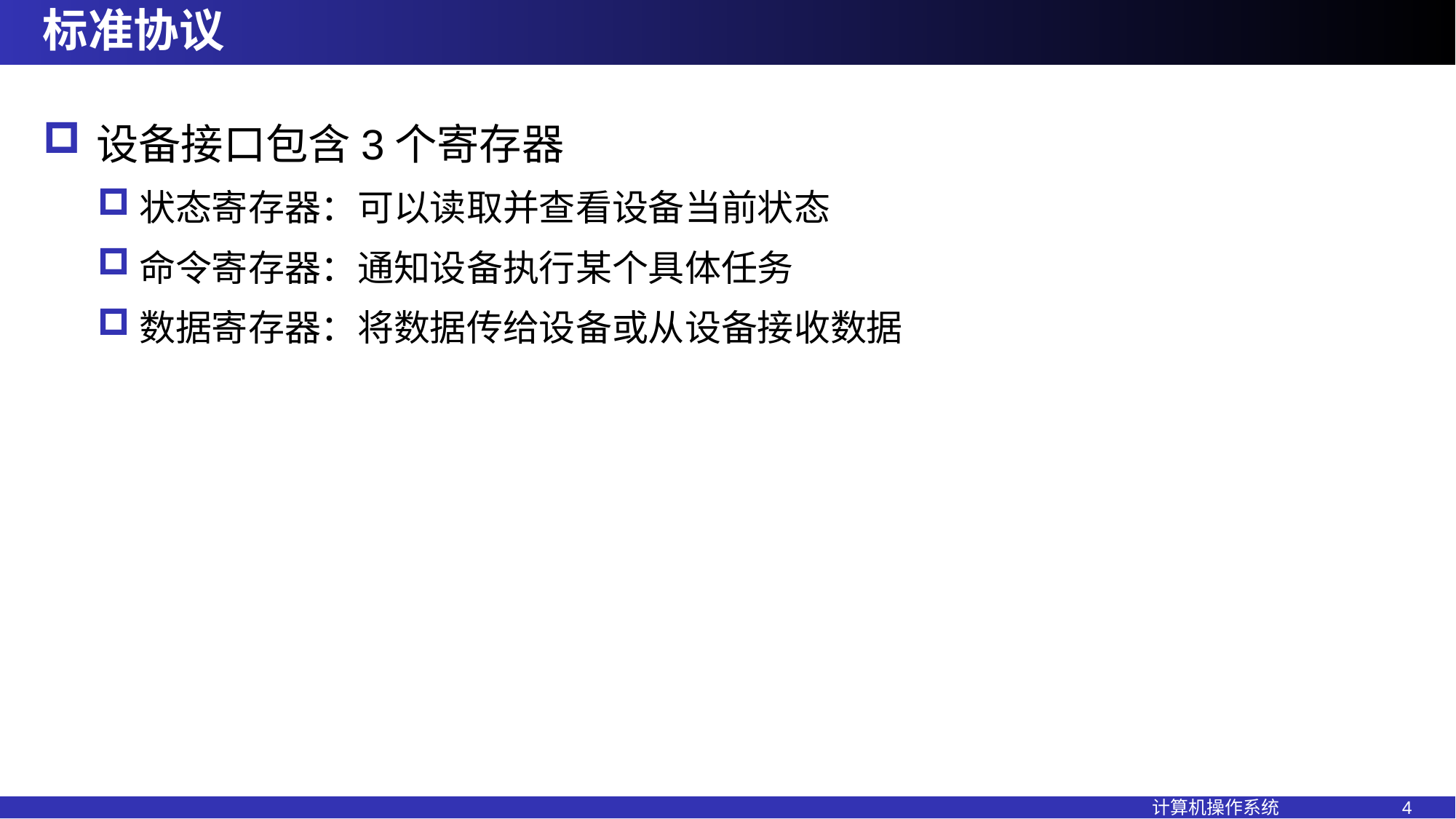

# 标准协议
设备接口包含3个寄存器
状态寄存器：可以读取并查看设备当前状态
命令寄存器：通知设备执行某个具体任务
数据寄存器：将数据传给设备或从设备接收数据
计算机操作系统                     4